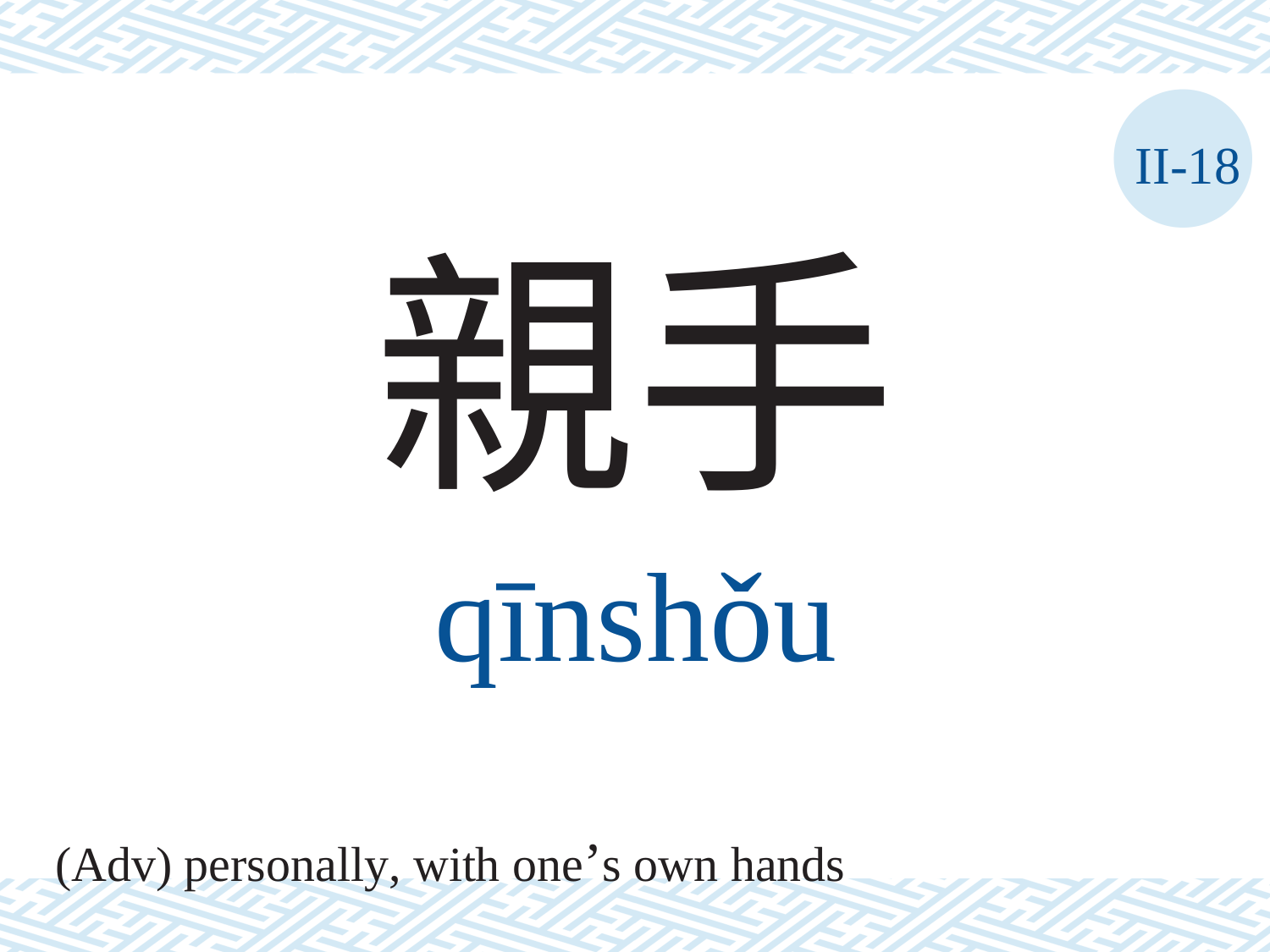

II-18
親手
qīnshǒu
(Adv) personally, with one’s own hands